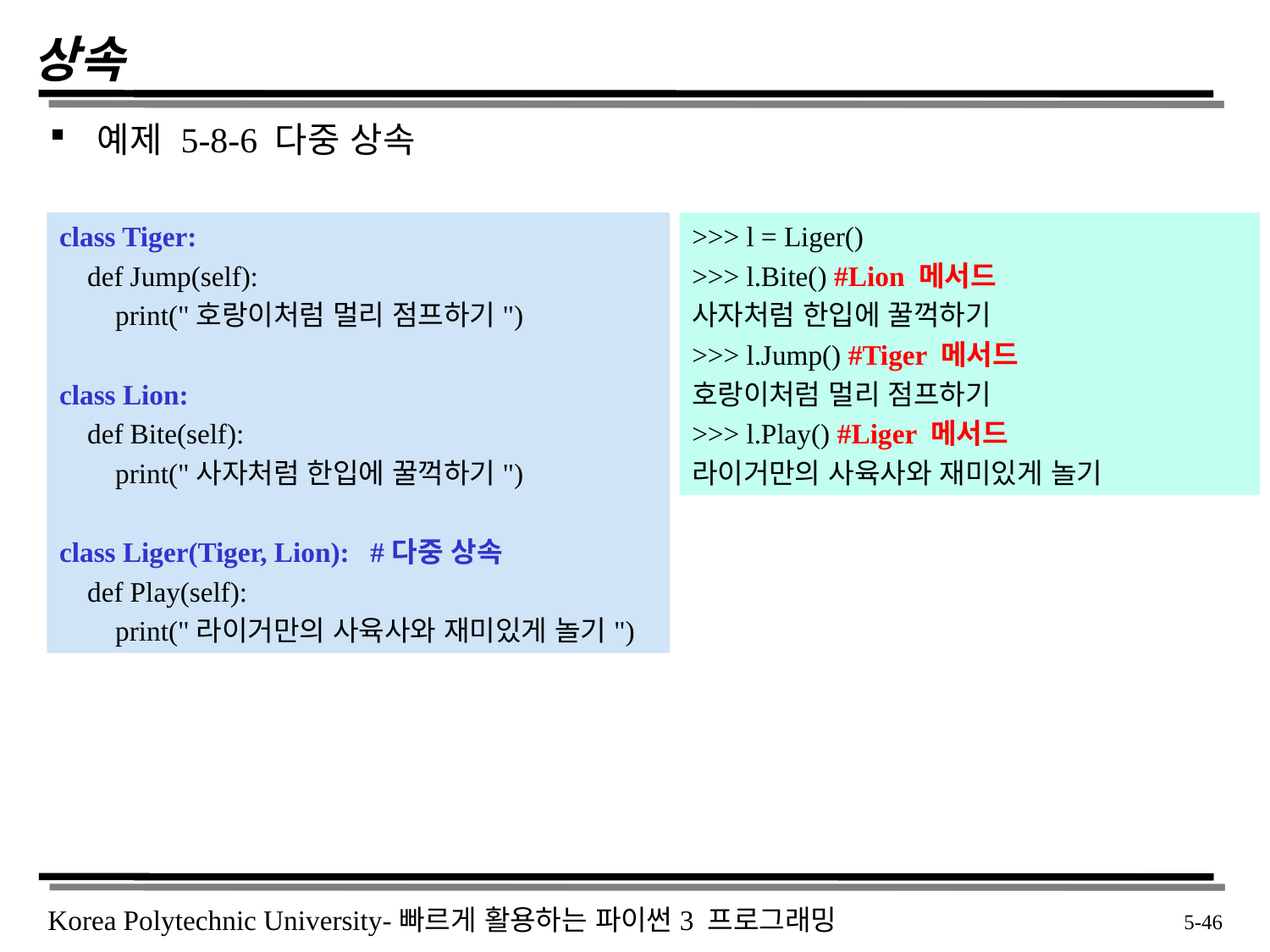

# 상속
예제 5-8-6 다중 상속

class Tiger:
    def Jump(self):
        print("호랑이처럼 멀리 점프하기")

class Lion:
    def Bite(self):
        print("사자처럼 한입에 꿀꺽하기")

class Liger(Tiger, Lion):   #다중 상속
    def Play(self):
        print("라이거만의 사육사와 재미있게 놀기")
>>> l = Liger()
>>> l.Bite() #Lion 메서드
사자처럼 한입에 꿀꺽하기
>>> l.Jump() #Tiger 메서드
호랑이처럼 멀리 점프하기
>>> l.Play() #Liger 메서드
라이거만의 사육사와 재미있게 놀기
 5-46